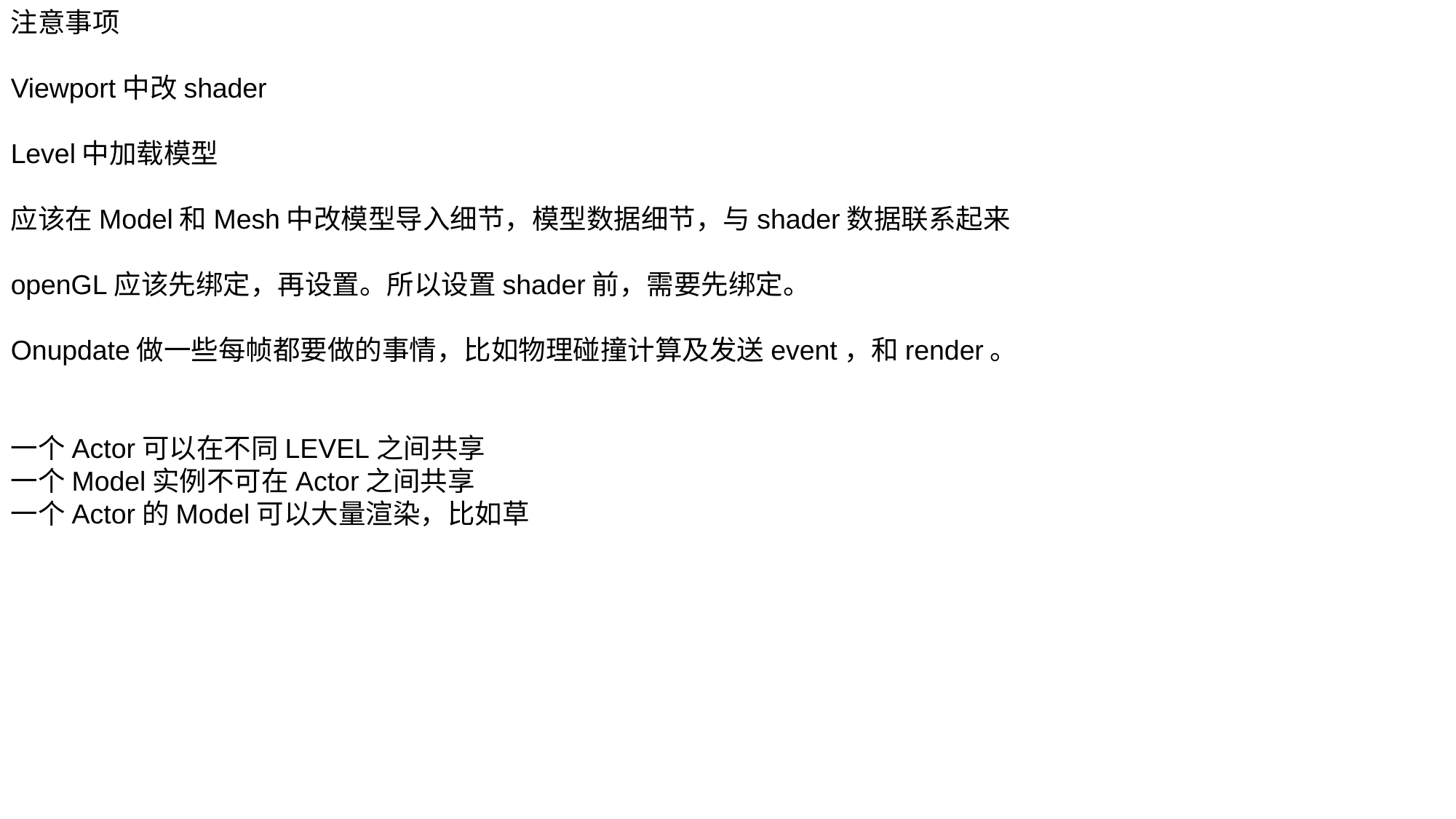

注意事项

Viewport中改shader

Level中加载模型

应该在Model和Mesh中改模型导入细节，模型数据细节，与shader数据联系起来

openGL应该先绑定，再设置。所以设置shader前，需要先绑定。

Onupdate做一些每帧都要做的事情，比如物理碰撞计算及发送event，和render。

一个Actor可以在不同LEVEL之间共享
一个Model实例不可在Actor之间共享
一个Actor的Model可以大量渲染，比如草